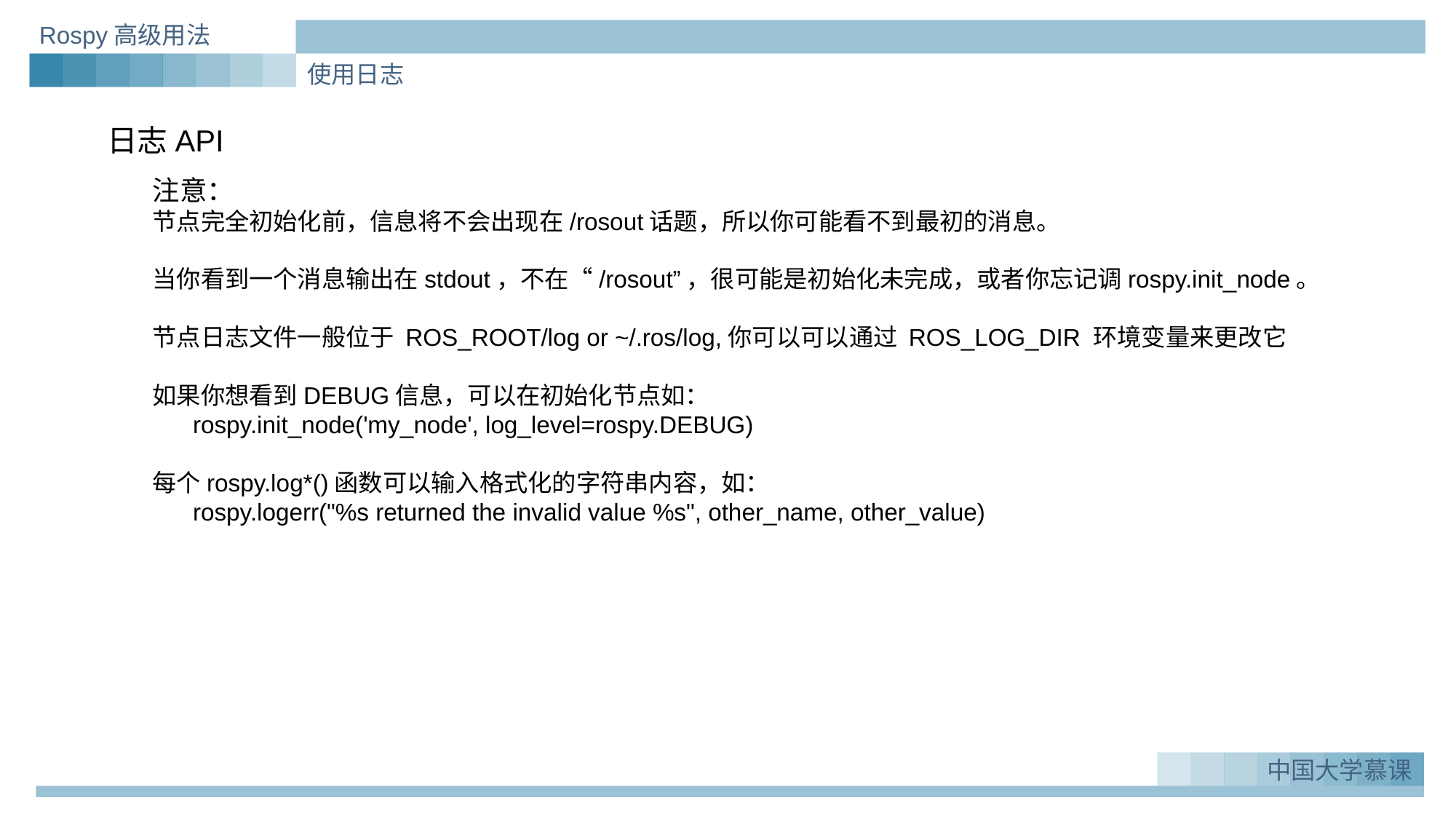

Rospy高级用法
使用日志
日志API
注意：
节点完全初始化前，信息将不会出现在/rosout话题，所以你可能看不到最初的消息。

当你看到一个消息输出在stdout，不在“/rosout”，很可能是初始化未完成，或者你忘记调rospy.init_node。

节点日志文件一般位于 ROS_ROOT/log or ~/.ros/log,你可以可以通过 ROS_LOG_DIR 环境变量来更改它

如果你想看到DEBUG信息，可以在初始化节点如：
      rospy.init_node('my_node', log_level=rospy.DEBUG)

每个rospy.log*()函数可以输入格式化的字符串内容，如：
      rospy.logerr("%s returned the invalid value %s", other_name, other_value)

中国大学慕课